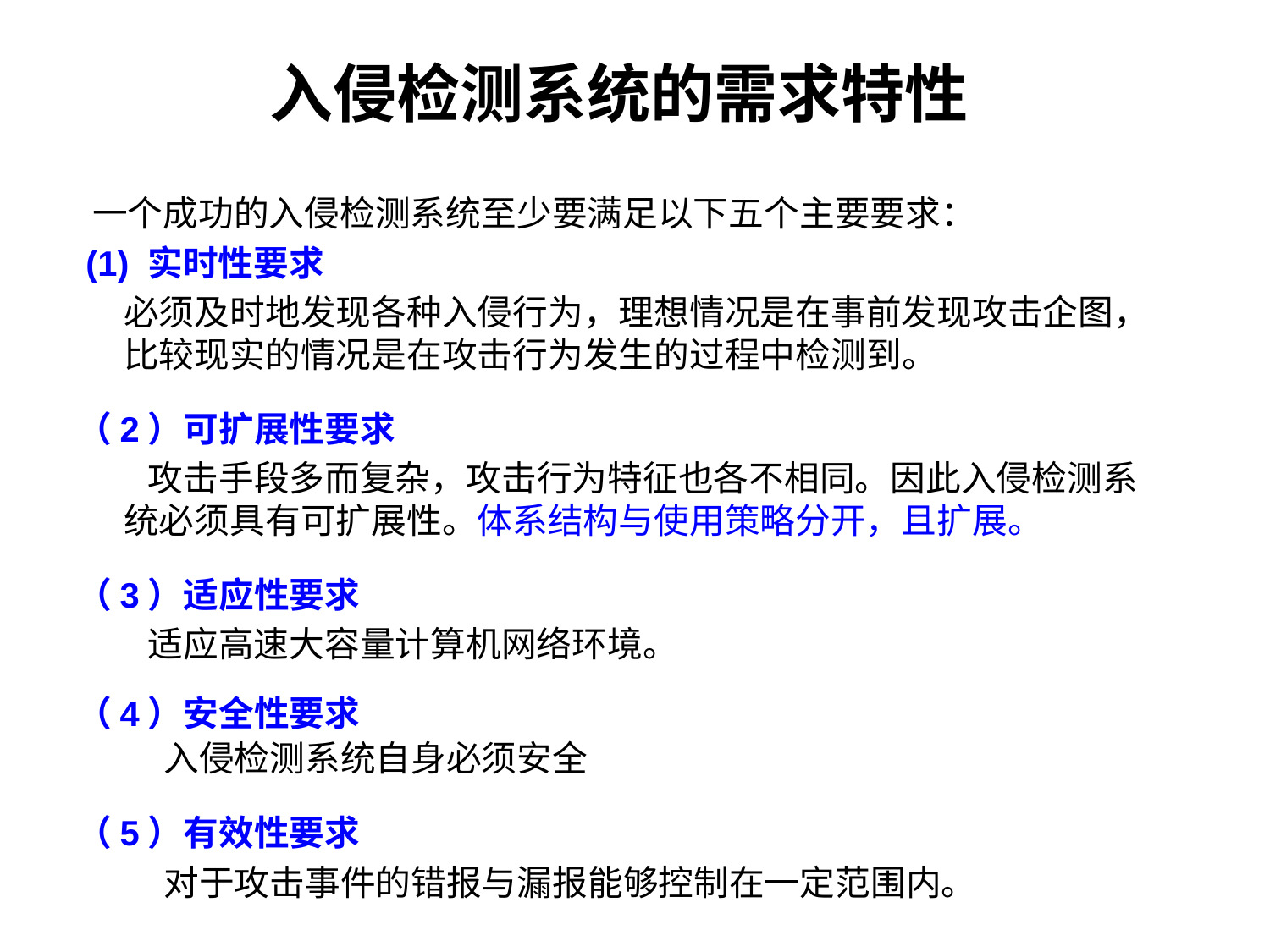

# 入侵检测系统的需求特性
 一个成功的入侵检测系统至少要满足以下五个主要要求：
 (1) 实时性要求
     必须及时地发现各种入侵行为，理想情况是在事前发现攻击企图，比较现实的情况是在攻击行为发生的过程中检测到。
（2）可扩展性要求
	  攻击手段多而复杂，攻击行为特征也各不相同。因此入侵检测系统必须具有可扩展性。体系结构与使用策略分开，且扩展。
（3）适应性要求
	  适应高速大容量计算机网络环境。
（4）安全性要求
	    入侵检测系统自身必须安全
（5）有效性要求
	    对于攻击事件的错报与漏报能够控制在一定范围内。